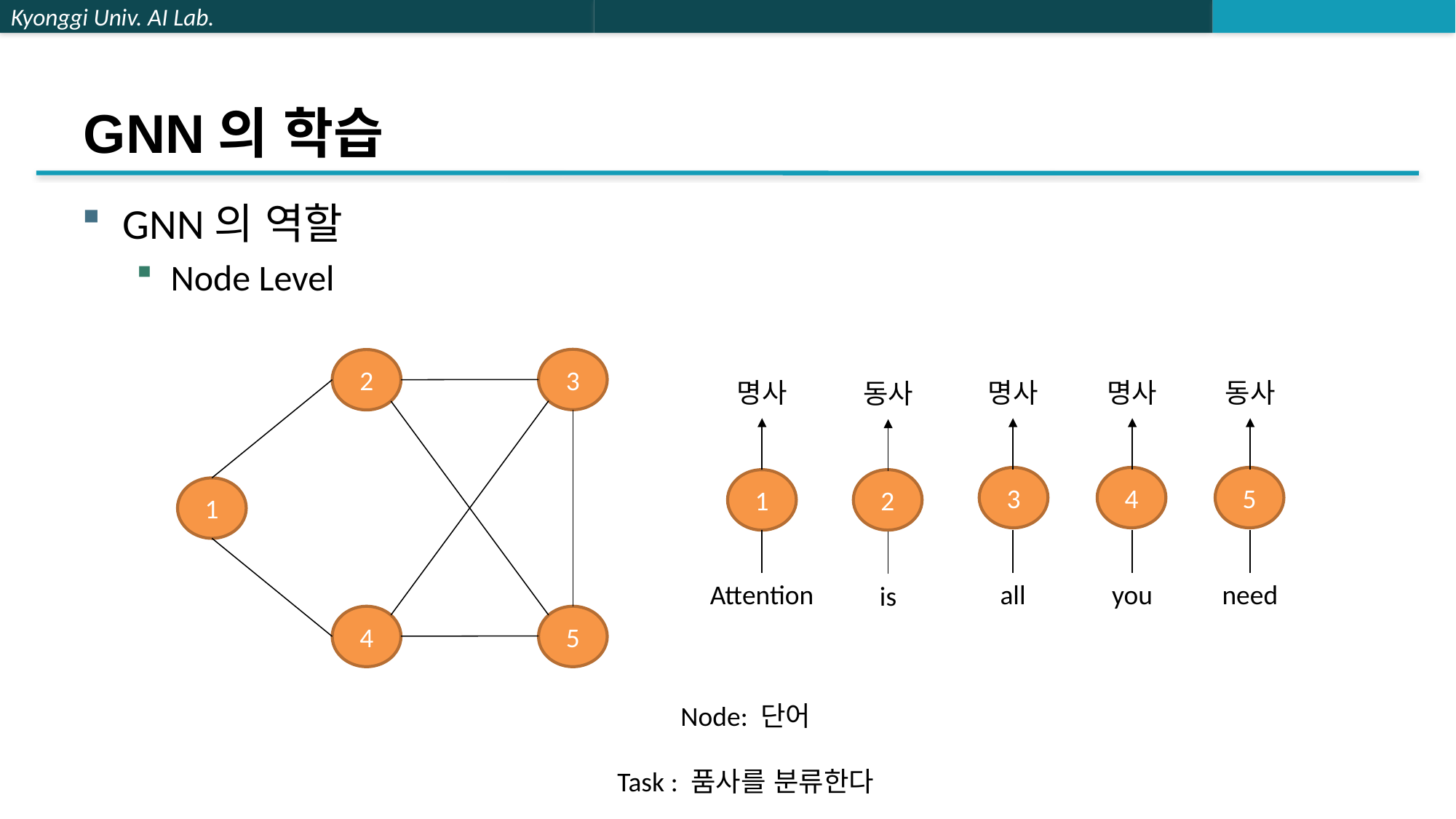

# GNN의 학습
GNN의 역할
Node Level

3
2
명사
명사
명사
동사
동사
5
4
3
2
1
1
Attention
all
you
need
is
4
5
Node: 단어

Task : 품사를 분류한다